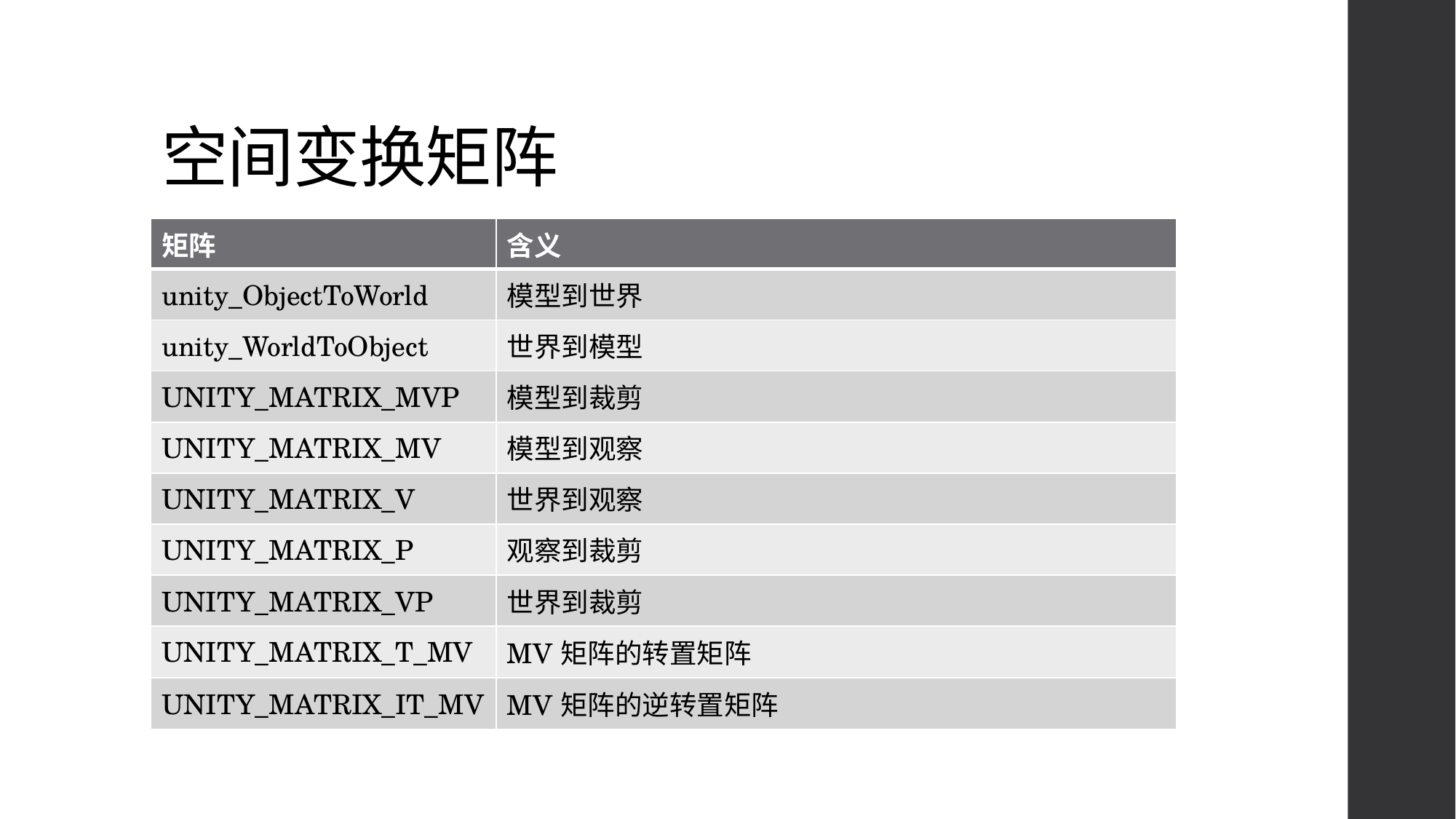

# 空间变换矩阵
| 矩阵 | 含义 |
| --- | --- |
| unity\_ObjectToWorld | 模型到世界 |
| unity\_WorldToObject | 世界到模型 |
| UNITY\_MATRIX\_MVP | 模型到裁剪 |
| UNITY\_MATRIX\_MV | 模型到观察 |
| UNITY\_MATRIX\_V | 世界到观察 |
| UNITY\_MATRIX\_P | 观察到裁剪 |
| UNITY\_MATRIX\_VP | 世界到裁剪 |
| UNITY\_MATRIX\_T\_MV | MV矩阵的转置矩阵 |
| UNITY\_MATRIX\_IT\_MV | MV矩阵的逆转置矩阵 |